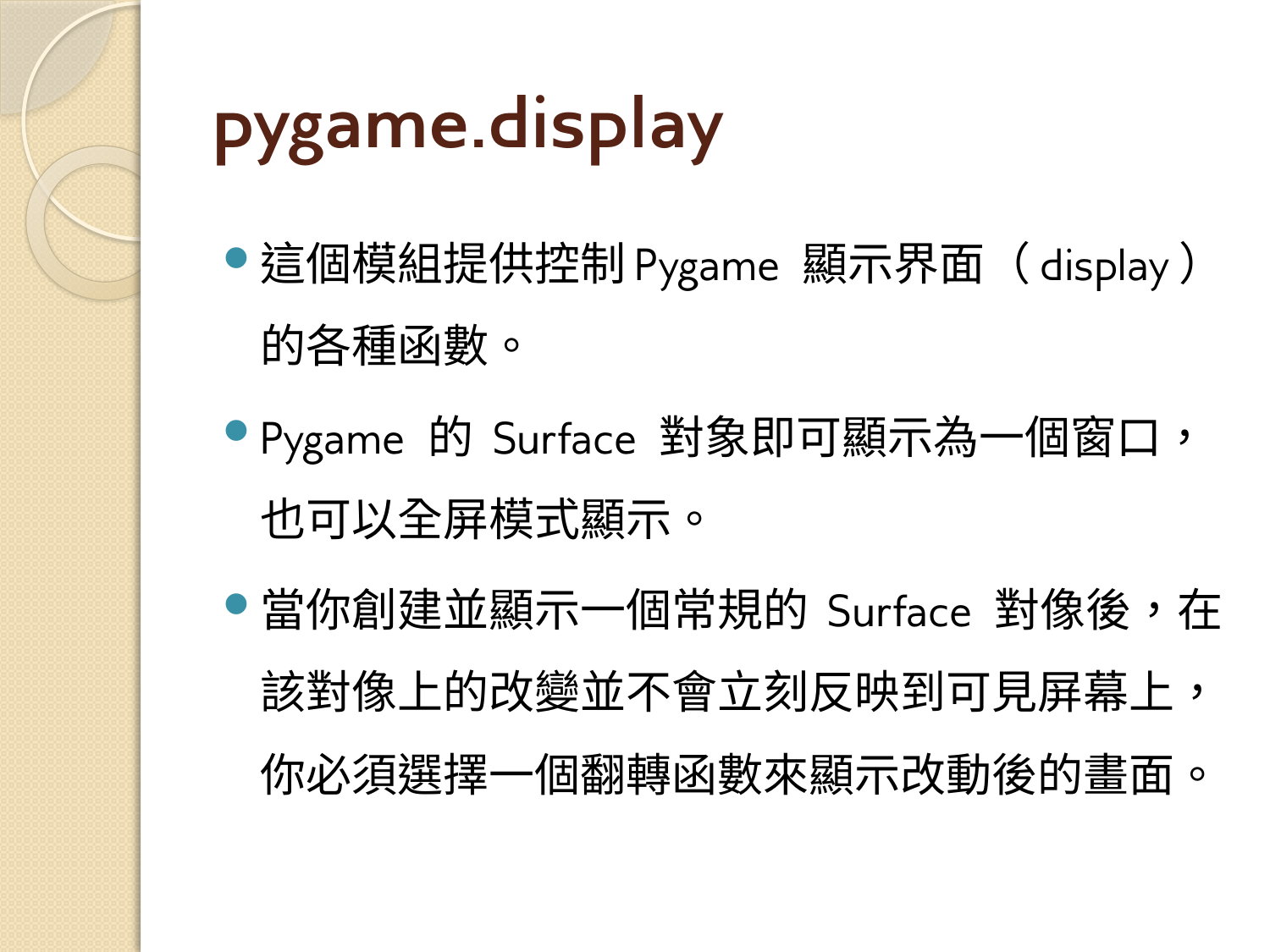

# pygame.display
這個模組提供控制Pygame 顯示界面（display）的各種函數。
Pygame 的 Surface 對象即可顯示為一個窗口，也可以全屏模式顯示。
當你創建並顯示一個常規的 Surface 對像後，在該對像上的改變並不會立刻反映到可見屏幕上，你必須選擇一個翻轉函數來顯示改動後的畫面。